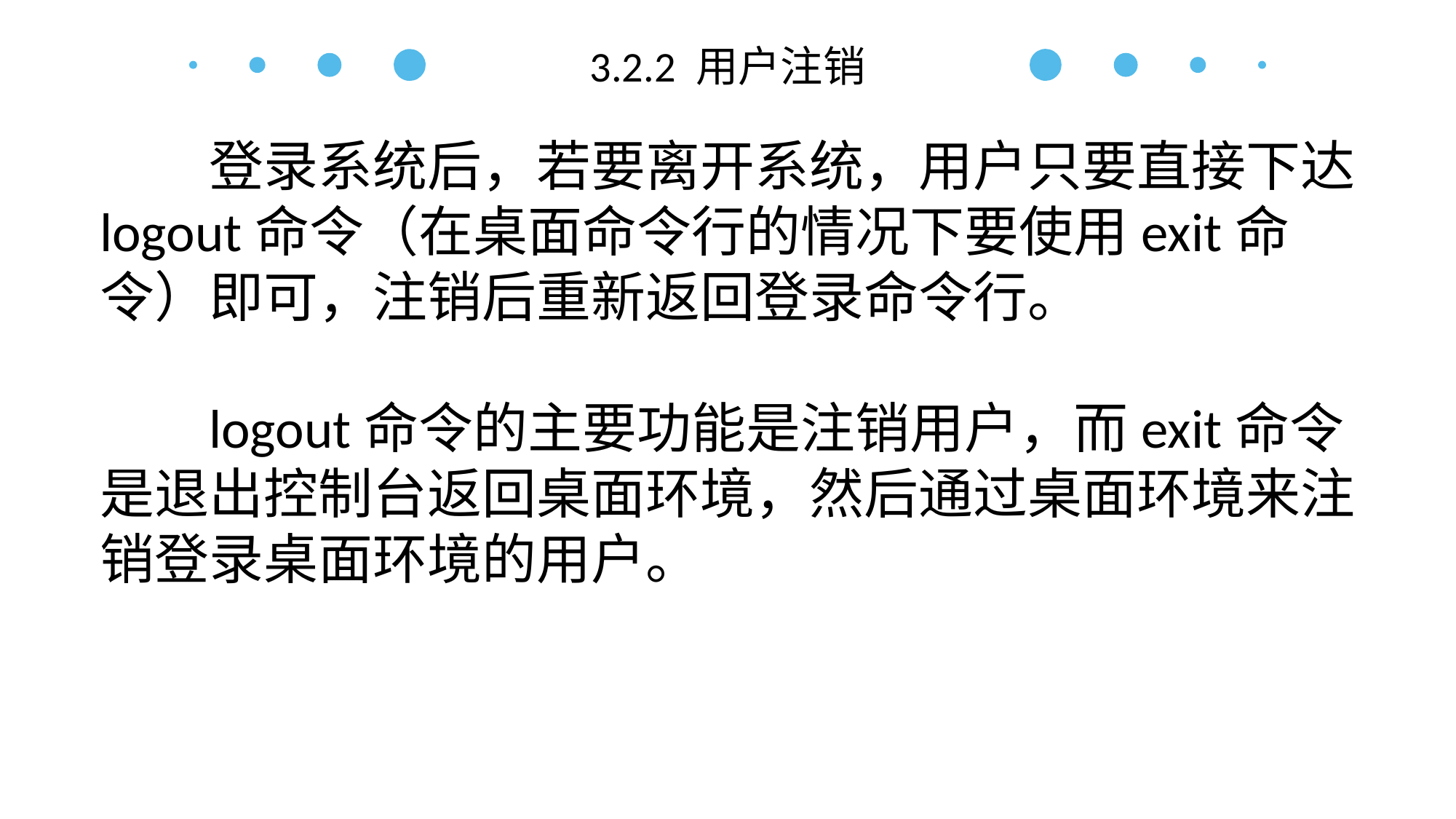

3.2.2 用户注销

	登录系统后，若要离开系统，用户只要直接下达logout命令（在桌面命令行的情况下要使用exit命令）即可，注销后重新返回登录命令行。

	logout命令的主要功能是注销用户，而exit命令是退出控制台返回桌面环境，然后通过桌面环境来注销登录桌面环境的用户。

16